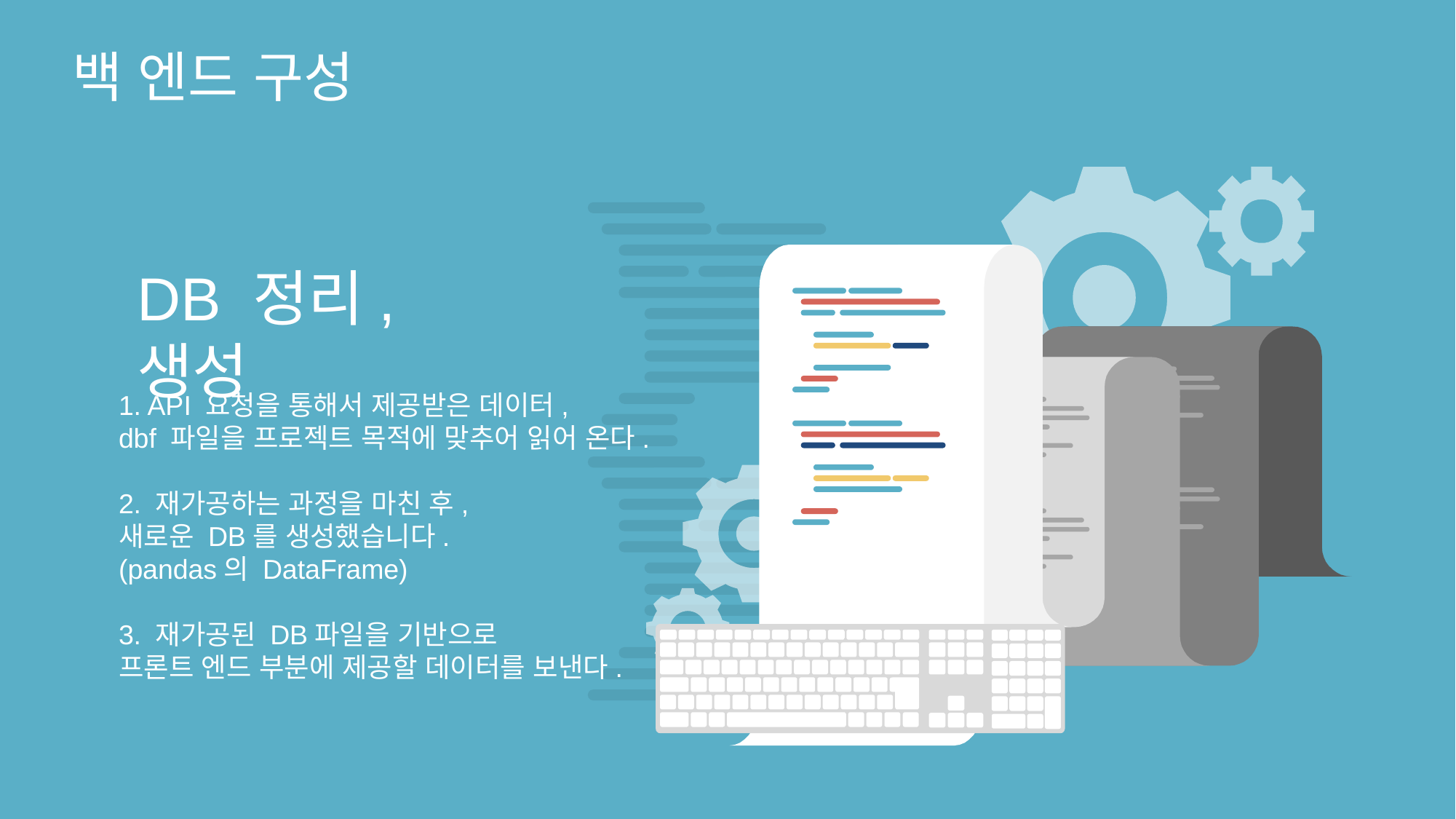

# 백 엔드 구성

DB 정리, 생성
1. API 요청을 통해서 제공받은 데이터,
dbf 파일을 프로젝트 목적에 맞추어 읽어 온다.

2. 재가공하는 과정을 마친 후,
새로운 DB를 생성했습니다.
(pandas의 DataFrame)

3. 재가공된 DB파일을 기반으로
프론트 엔드 부분에 제공할 데이터를 보낸다.